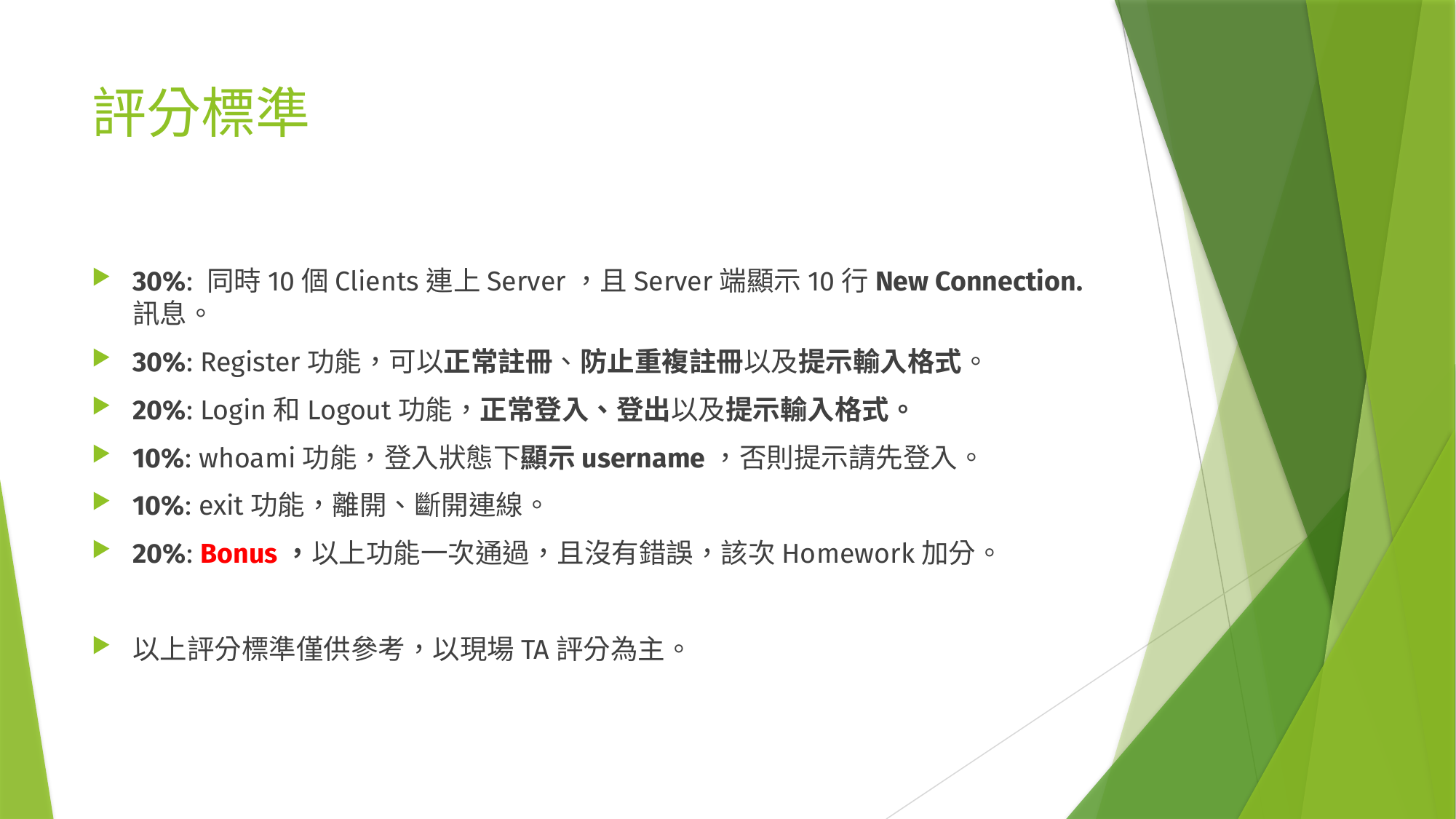

# 評分標準
30%: 同時10個Clients連上Server，且Server端顯示10行New Connection.訊息。
30%: Register功能，可以正常註冊、防止重複註冊以及提示輸入格式。
20%: Login和Logout功能，正常登入、登出以及提示輸入格式。
10%: whoami功能，登入狀態下顯示username，否則提示請先登入。
10%: exit功能，離開、斷開連線。
20%: Bonus，以上功能一次通過，且沒有錯誤，該次Homework加分。

以上評分標準僅供參考，以現場TA評分為主。